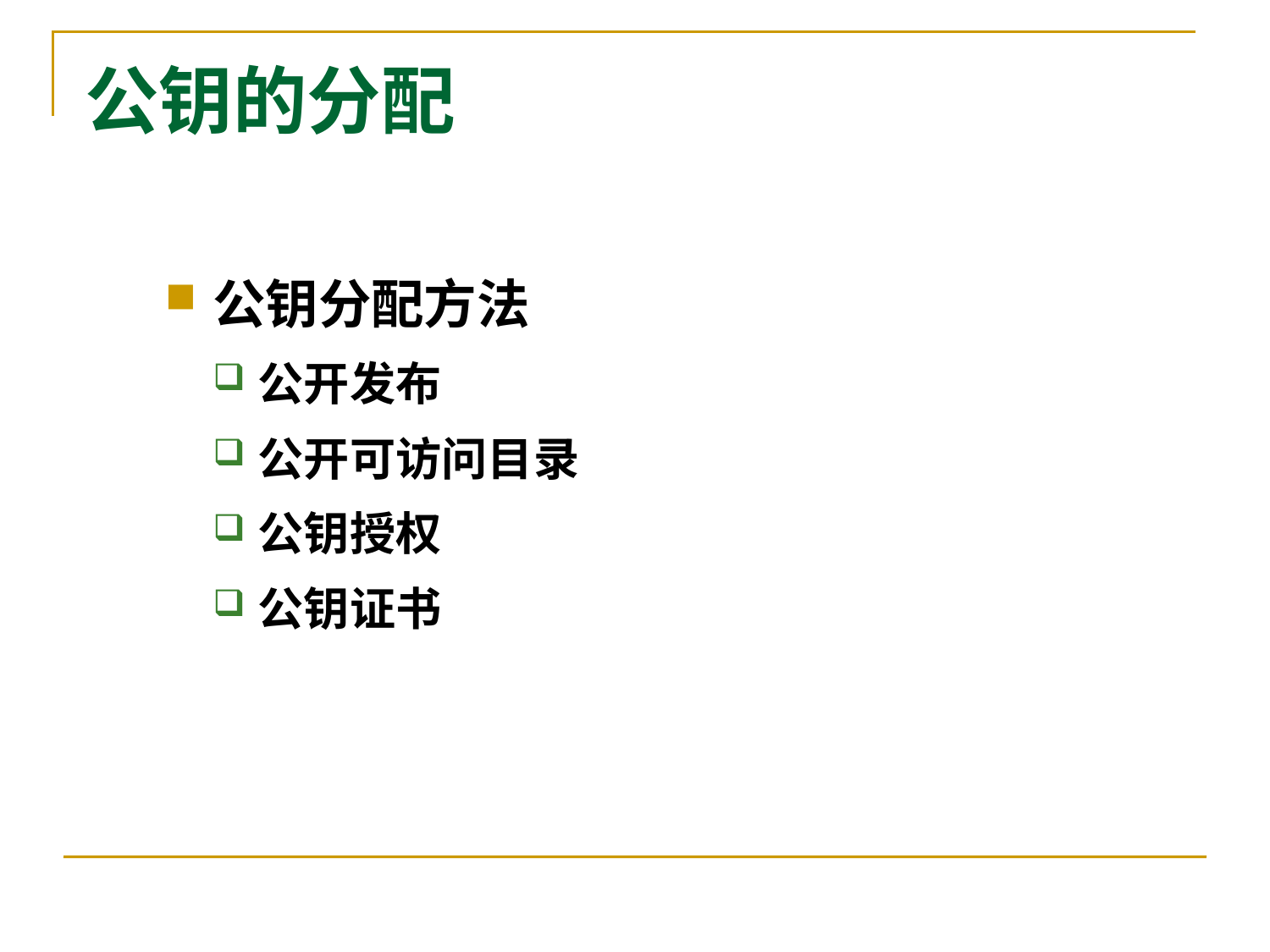

# 公钥的分配
公钥分配方法
公开发布
公开可访问目录
公钥授权
公钥证书

27